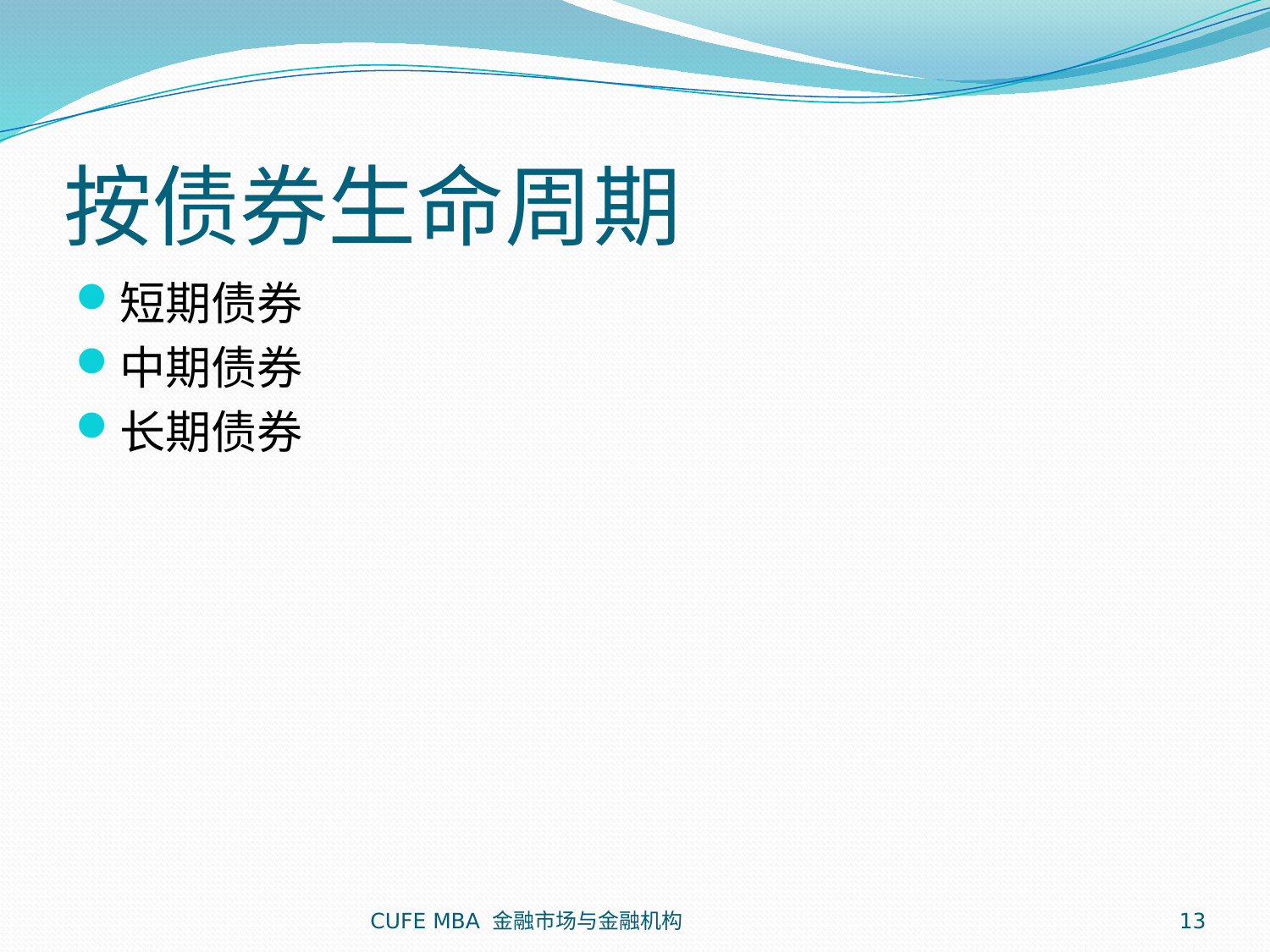

# 按债券生命周期
短期债券
中期债券
长期债券
CUFE MBA 金融市场与金融机构
13